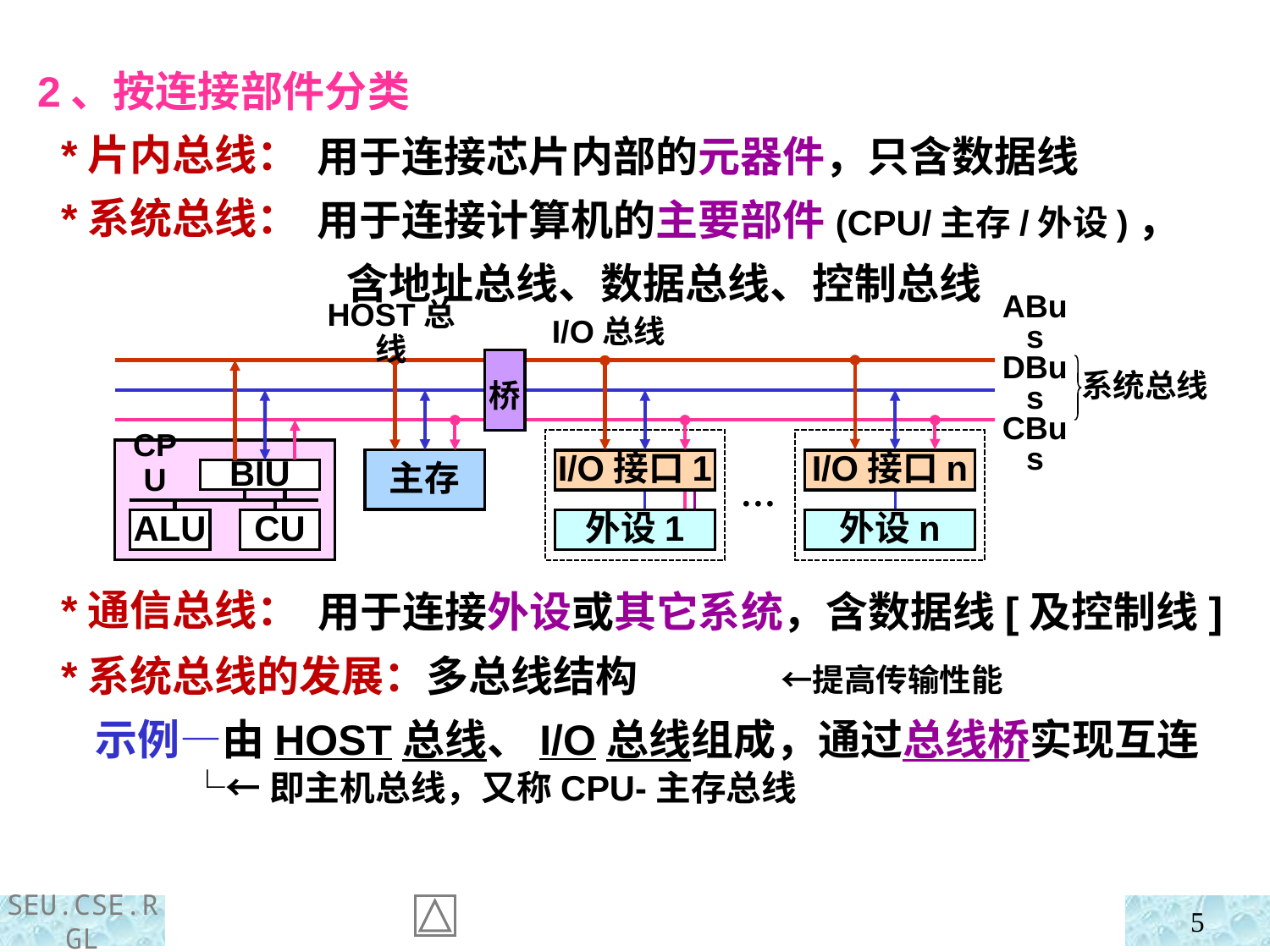

2、按连接部件分类
  *片内总线：
  *系统总线：

  *通信总线：
用于连接芯片内部的元器件，只含数据线
用于连接计算机的主要部件(CPU/主存/外设)，
  含地址总线、数据总线、控制总线
HOST总线
I/O总线
桥
ABus
DBus
CBus

系统总线

CPU
主存
I/O接口1
I/O接口n
BIU
…
外设1
ALU
CU
外设n
用于连接外设或其它系统，含数据线[及控制线]
  *系统总线的发展：多总线结构               ←提高传输性能
     示例—由HOST总线、I/O总线组成，通过总线桥实现互连
                   └←即主机总线，又称CPU-主存总线
5